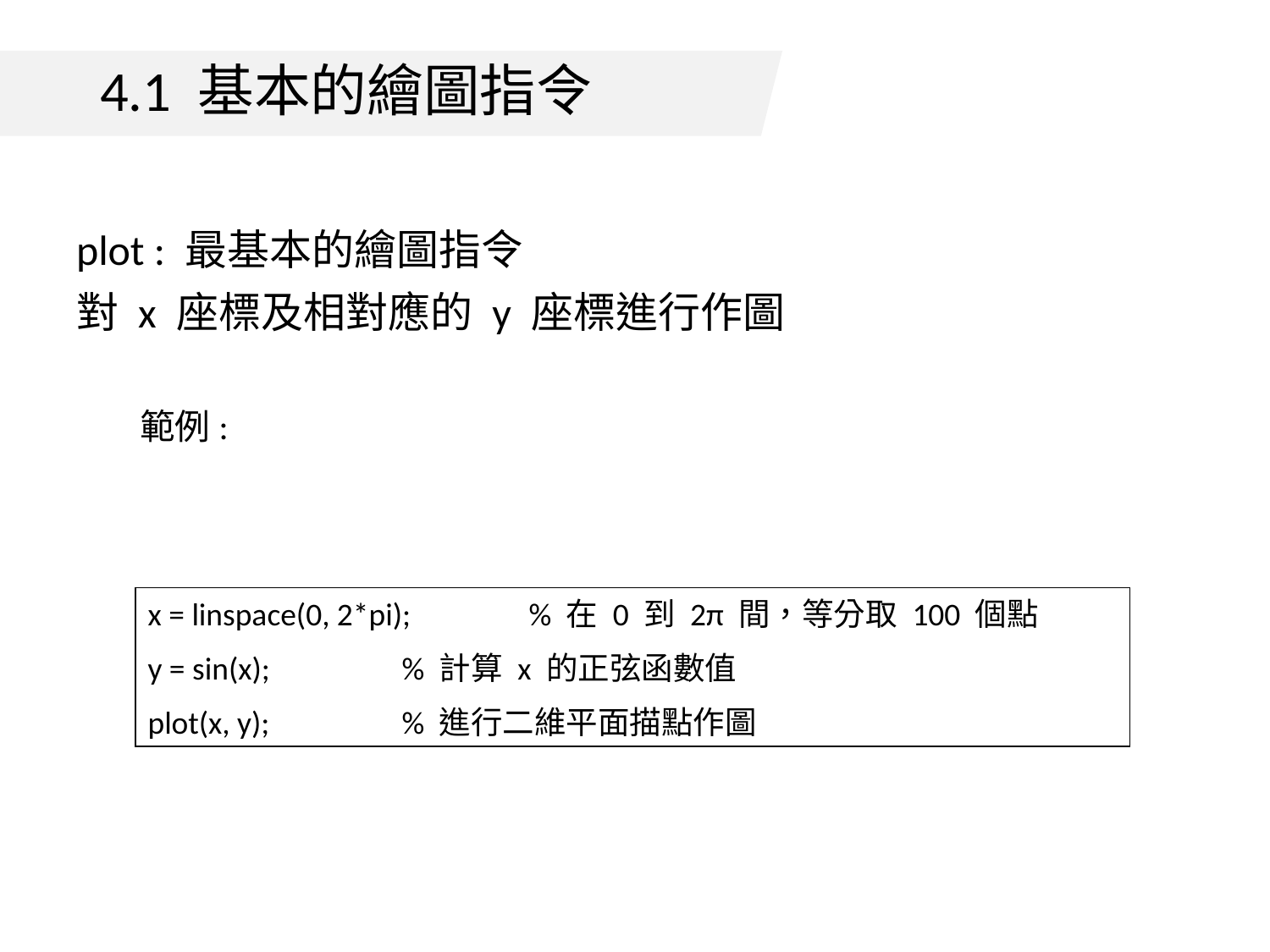

# 4.1 基本的繪圖指令
plot : 最基本的繪圖指令
對 x 座標及相對應的 y 座標進行作圖

範例:

x = linspace(0, 2*pi);	% 在 0 到 2π 間，等分取 100 個點
y = sin(x);		% 計算 x 的正弦函數值
plot(x, y);		% 進行二維平面描點作圖